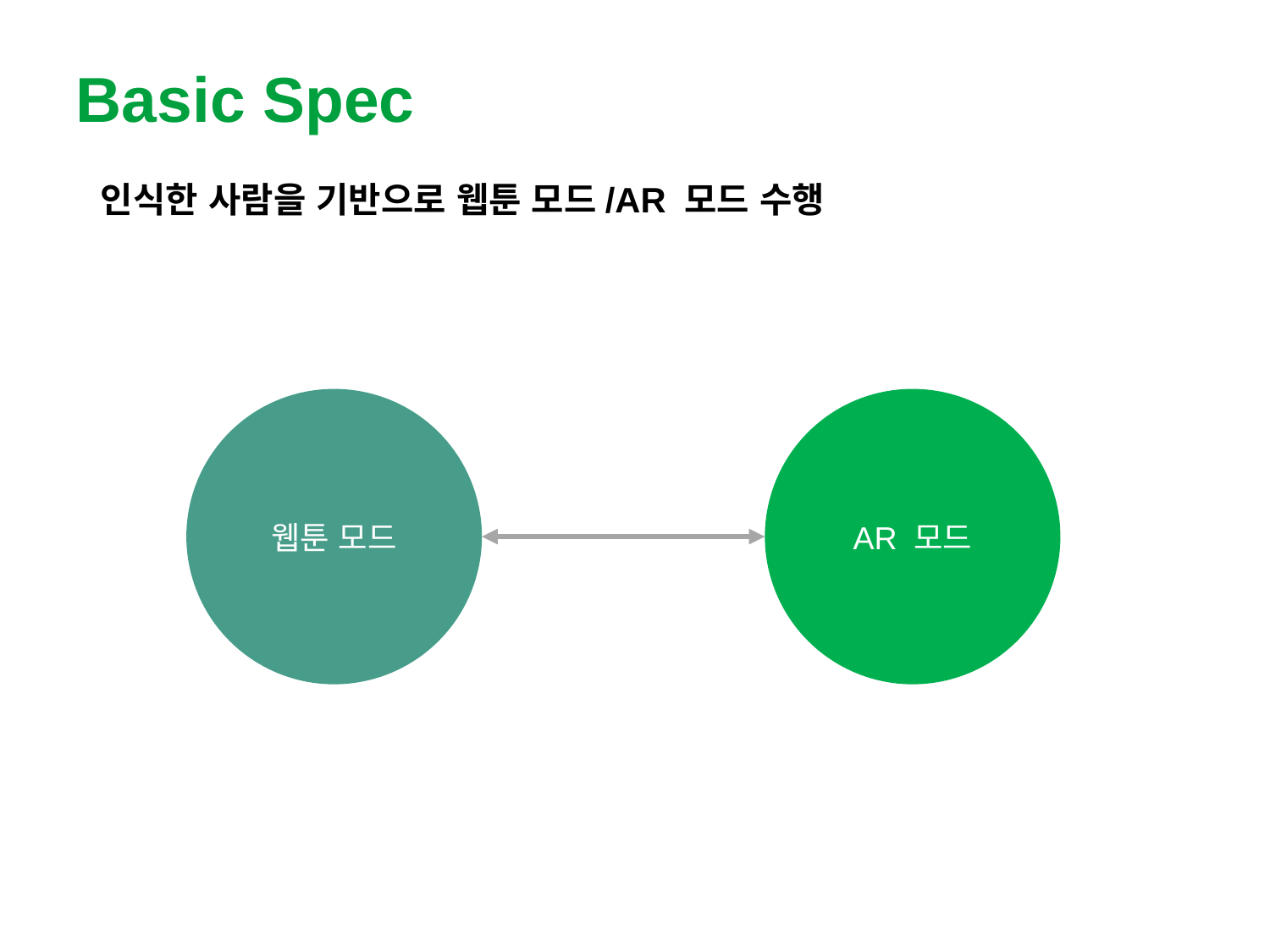

# Basic Spec
인식한 사람을 기반으로 웹툰 모드/AR 모드 수행
웹툰 모드
AR 모드